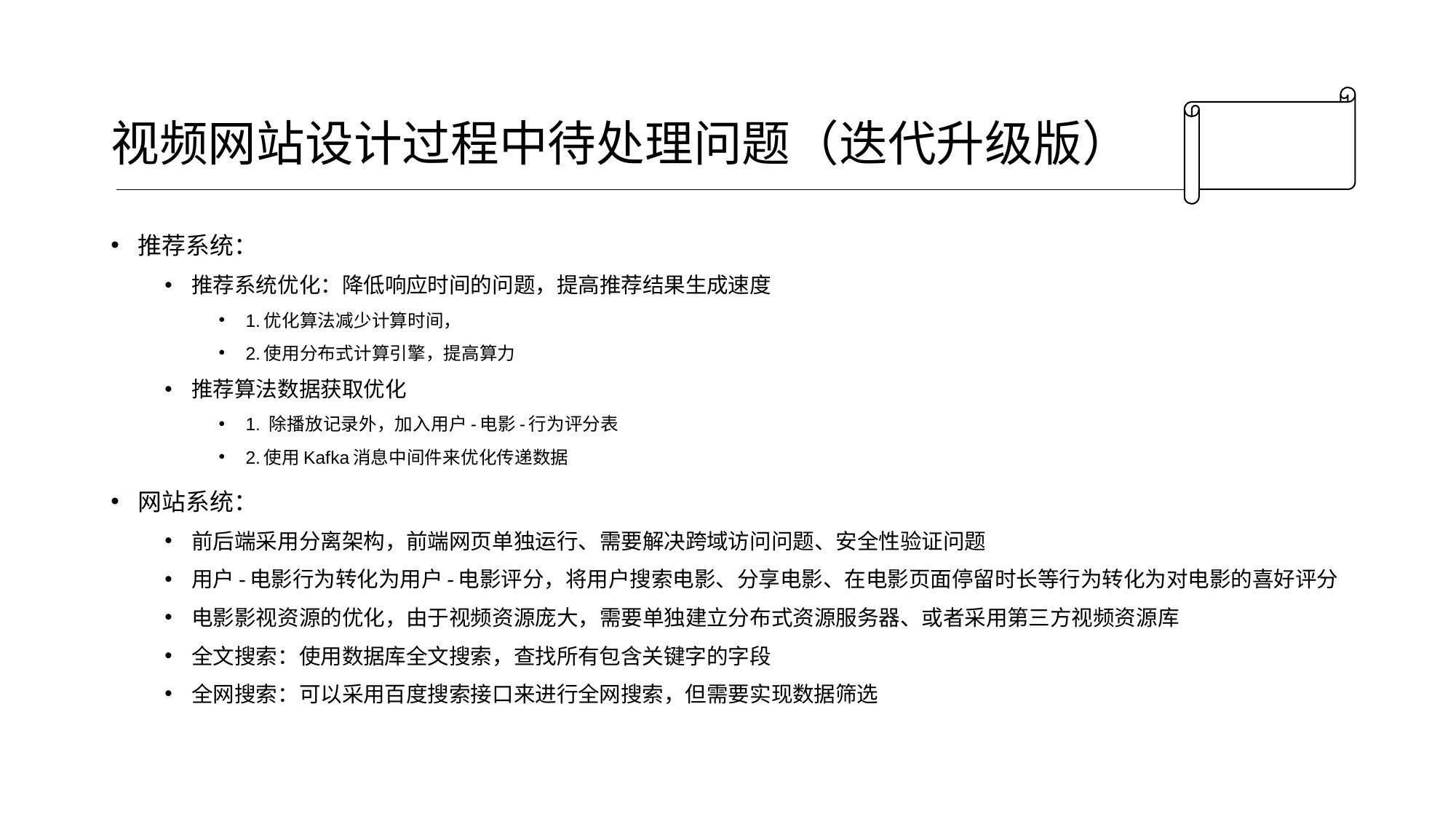

# 视频网站设计过程中待处理问题（迭代升级版）

推荐系统：
推荐系统优化：降低响应时间的问题，提高推荐结果生成速度
1.优化算法减少计算时间，
2.使用分布式计算引擎，提高算力
推荐算法数据获取优化
1. 除播放记录外，加入用户-电影-行为评分表
2.使用Kafka消息中间件来优化传递数据
网站系统：
前后端采用分离架构，前端网页单独运行、需要解决跨域访问问题、安全性验证问题
用户-电影行为转化为用户-电影评分，将用户搜索电影、分享电影、在电影页面停留时长等行为转化为对电影的喜好评分
电影影视资源的优化，由于视频资源庞大，需要单独建立分布式资源服务器、或者采用第三方视频资源库
全文搜索：使用数据库全文搜索，查找所有包含关键字的字段
全网搜索：可以采用百度搜索接口来进行全网搜索，但需要实现数据筛选